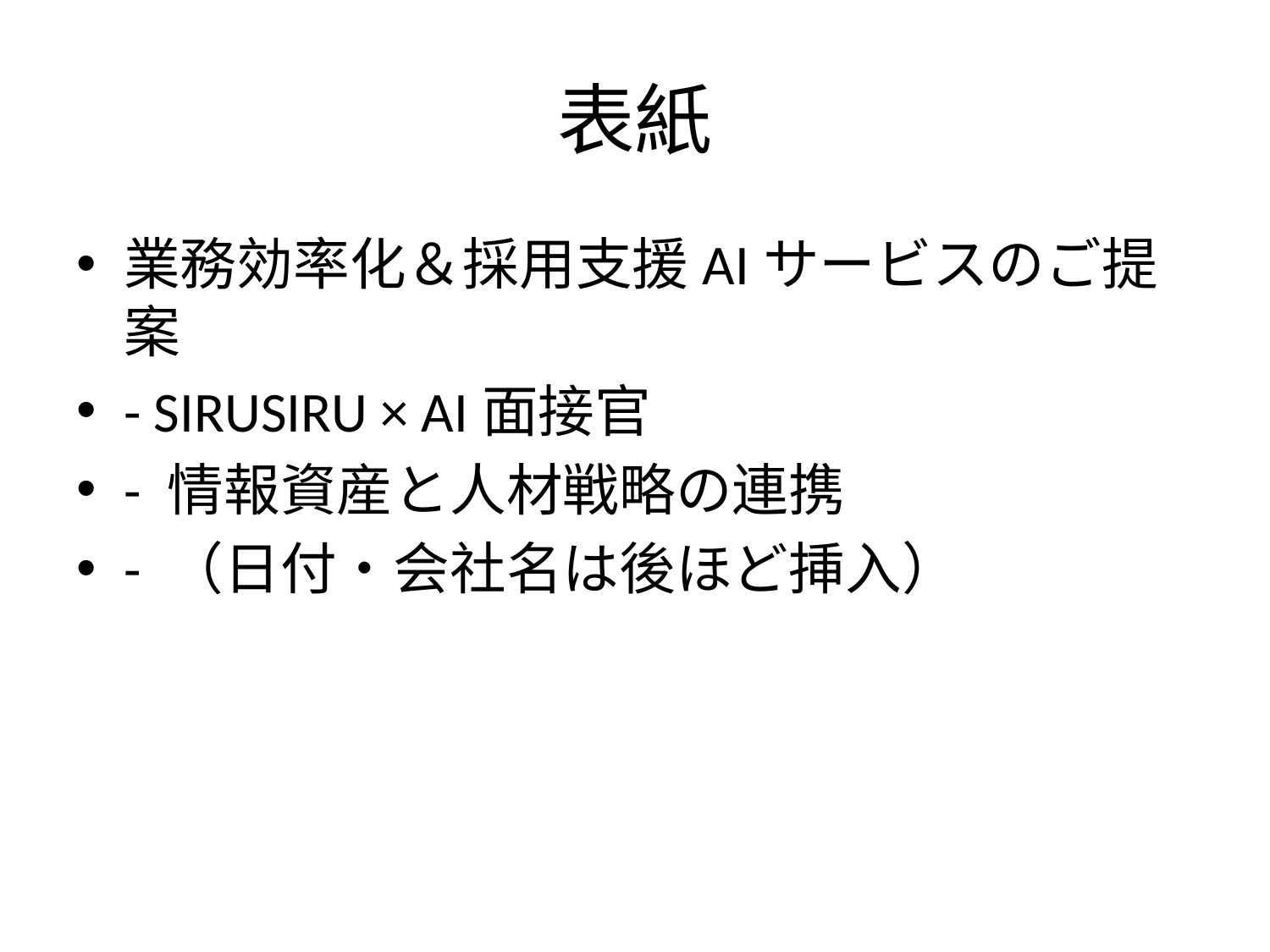

# 表紙
業務効率化＆採用支援AIサービスのご提案
- SIRUSIRU × AI面接官
- 情報資産と人材戦略の連携
- （日付・会社名は後ほど挿入）